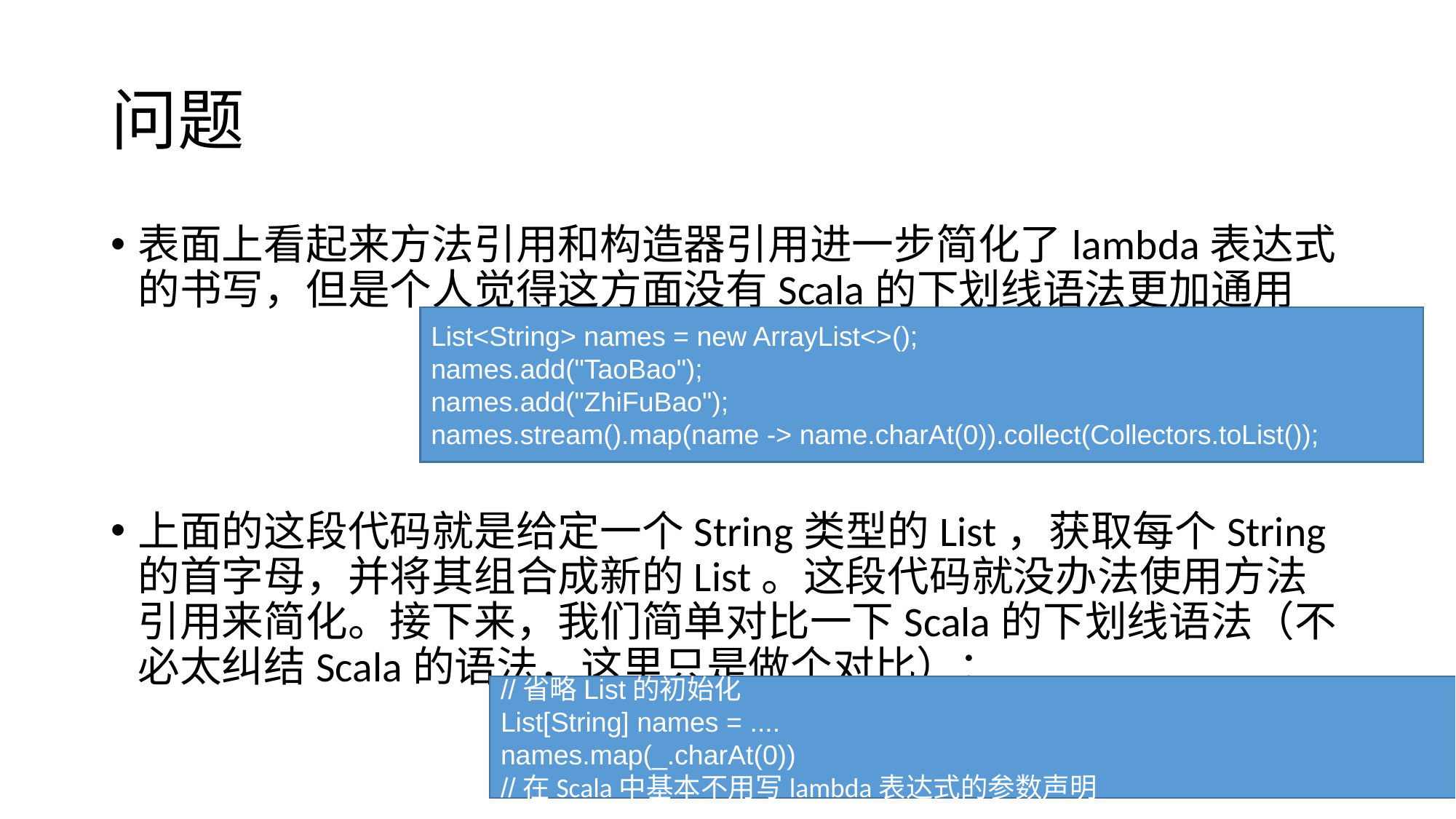

# 问题
表面上看起来方法引用和构造器引用进一步简化了lambda表达式的书写，但是个人觉得这方面没有Scala的下划线语法更加通用

上面的这段代码就是给定一个String类型的List，获取每个String的首字母，并将其组合成新的List。这段代码就没办法使用方法引用来简化。接下来，我们简单对比一下Scala的下划线语法（不必太纠结Scala的语法，这里只是做个对比）：
List<String> names = new ArrayList<>();
names.add("TaoBao");
names.add("ZhiFuBao");
names.stream().map(name -> name.charAt(0)).collect(Collectors.toList());
//省略List的初始化
List[String] names = ....
names.map(_.charAt(0))
//在Scala中基本不用写lambda表达式的参数声明